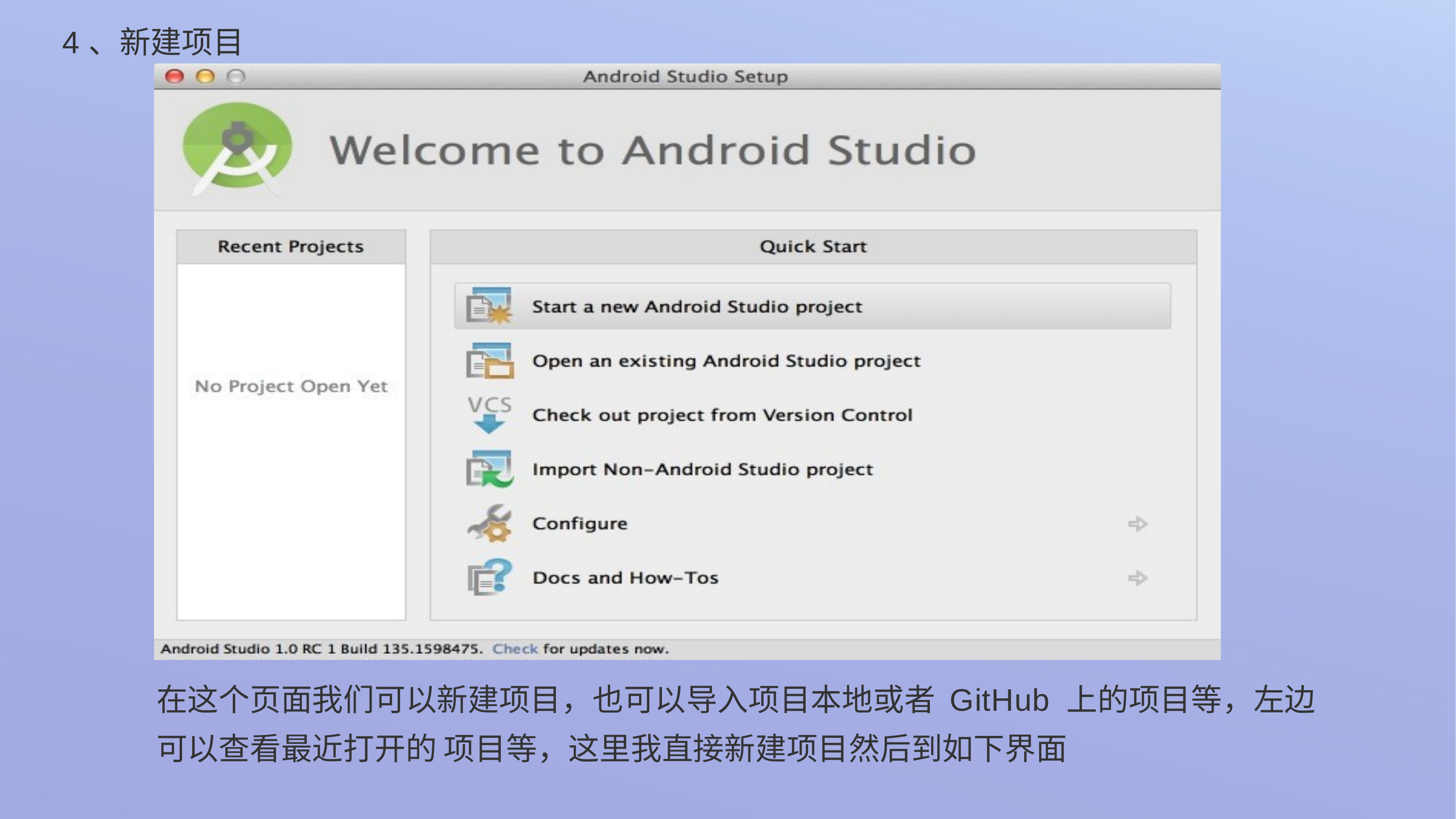

4、新建项目

在这个页面我们可以新建项目，也可以导入项目本地或者 GitHub 上的项目等，左边可以查看最近打开的 项目等，这里我直接新建项目然后到如下界面